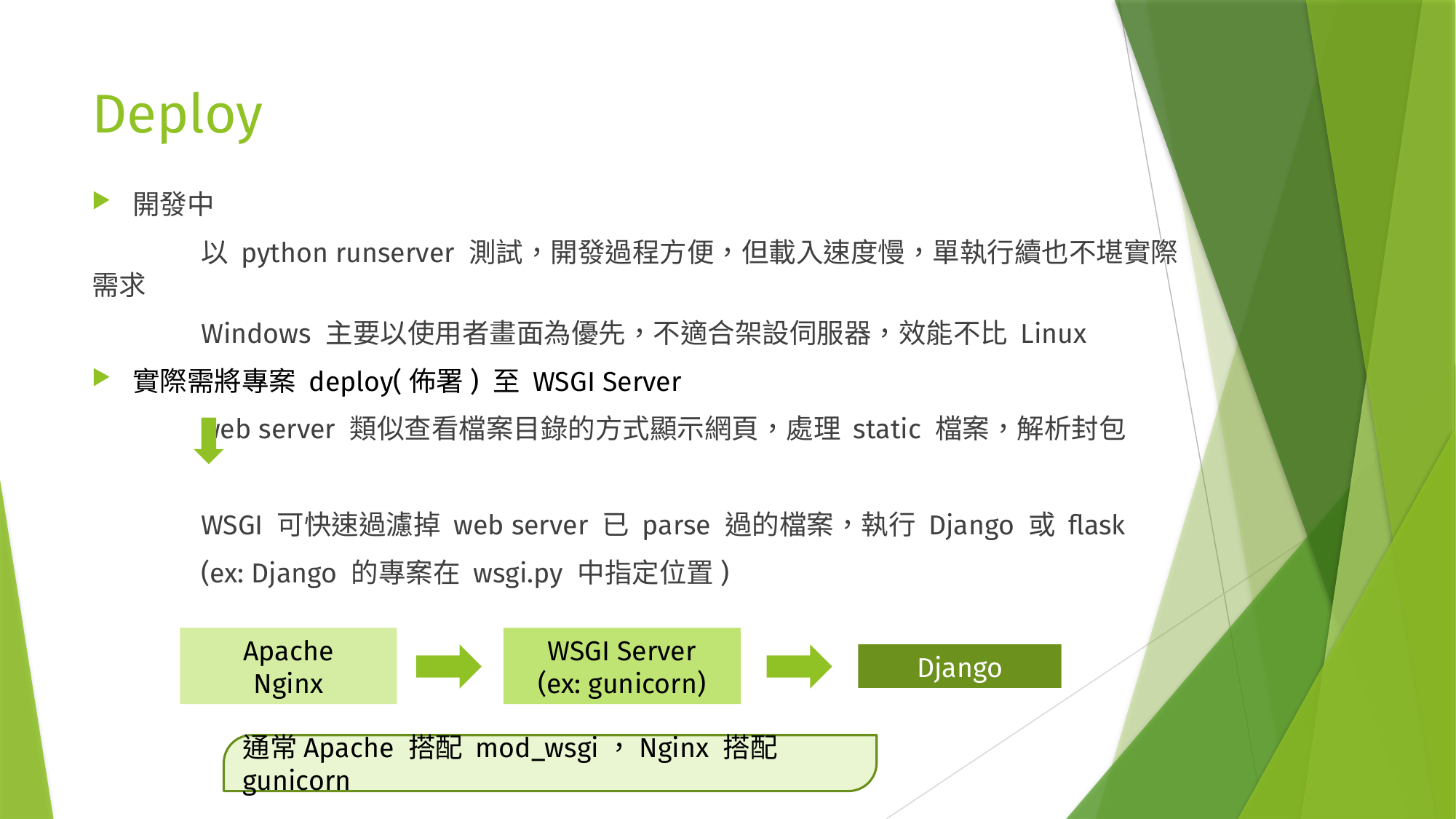

# Deploy
開發中
	以 python runserver 測試，開發過程方便，但載入速度慢，單執行續也不堪實際需求
	Windows 主要以使用者畫面為優先，不適合架設伺服器，效能不比 Linux
實際需將專案 deploy(佈署) 至 WSGI Server
	web server 類似查看檔案目錄的方式顯示網頁，處理 static 檔案，解析封包

	WSGI 可快速過濾掉 web server 已 parse 過的檔案，執行 Django 或 flask
	(ex: Django 的專案在 wsgi.py 中指定位置)

Apache
Nginx
WSGI Server
(ex: gunicorn)

Django
通常Apache 搭配 mod_wsgi，Nginx 搭配 gunicorn